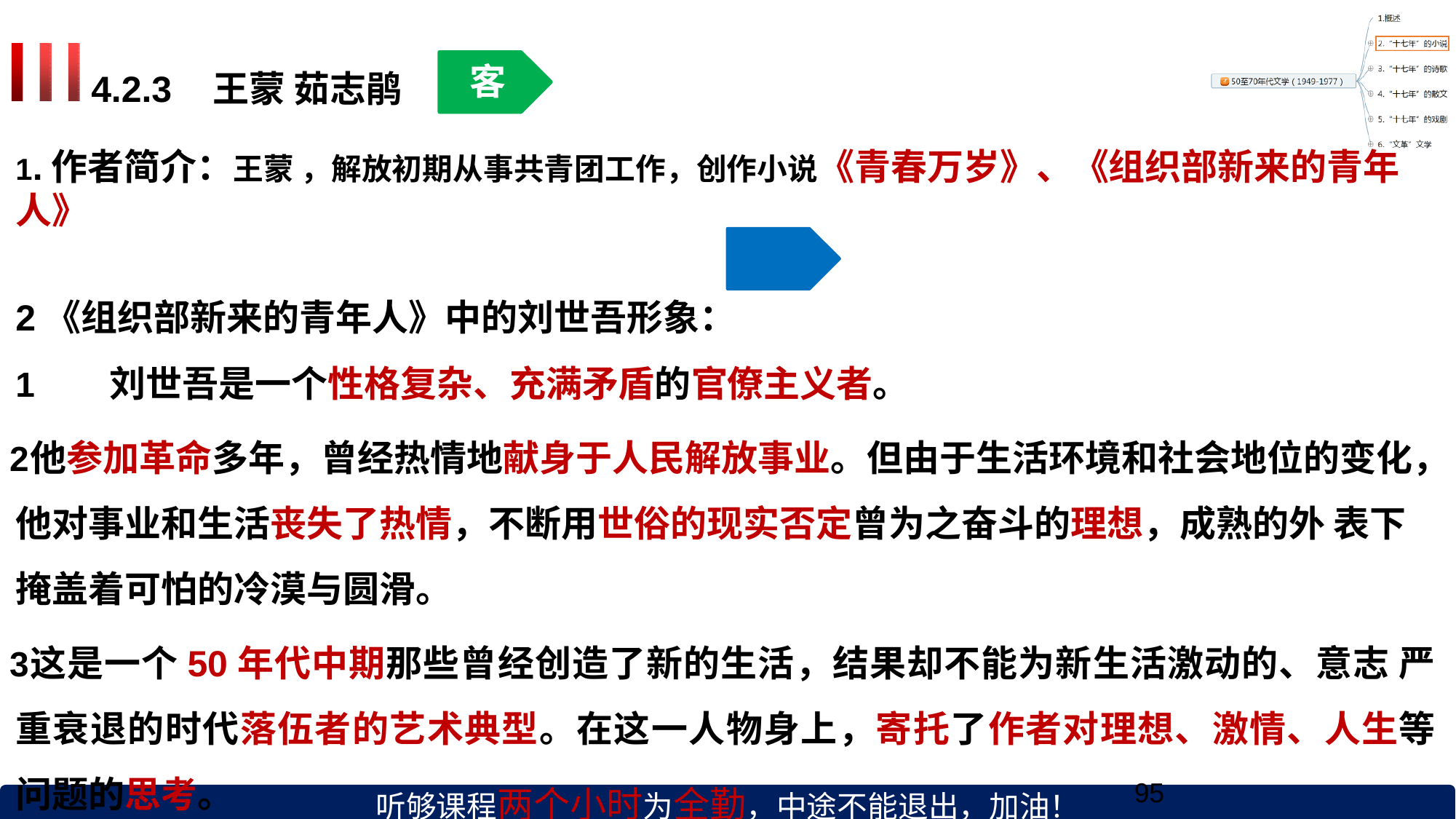

客
4.2.3	王蒙 茹志鹃
1.作者简介：王蒙 ，解放初期从事共青团工作，创作小说《青春万岁》、《组织部新来的青年人》

2《组织部新来的青年人》中的刘世吾形象：	主
刘世吾是一个性格复杂、充满矛盾的官僚主义者。
他参加革命多年，曾经热情地献身于人民解放事业。但由于生活环境和社会地位的变化，他对事业和生活丧失了热情，不断用世俗的现实否定曾为之奋斗的理想，成熟的外 表下掩盖着可怕的冷漠与圆滑。
这是一个50年代中期那些曾经创造了新的生活，结果却不能为新生活激动的、意志 严重衰退的时代落伍者的艺术典型。在这一人物身上，寄托了作者对理想、激情、人生等 问题的思考。

95

听够课程两个小时为全勤，中途不能退出，加油！